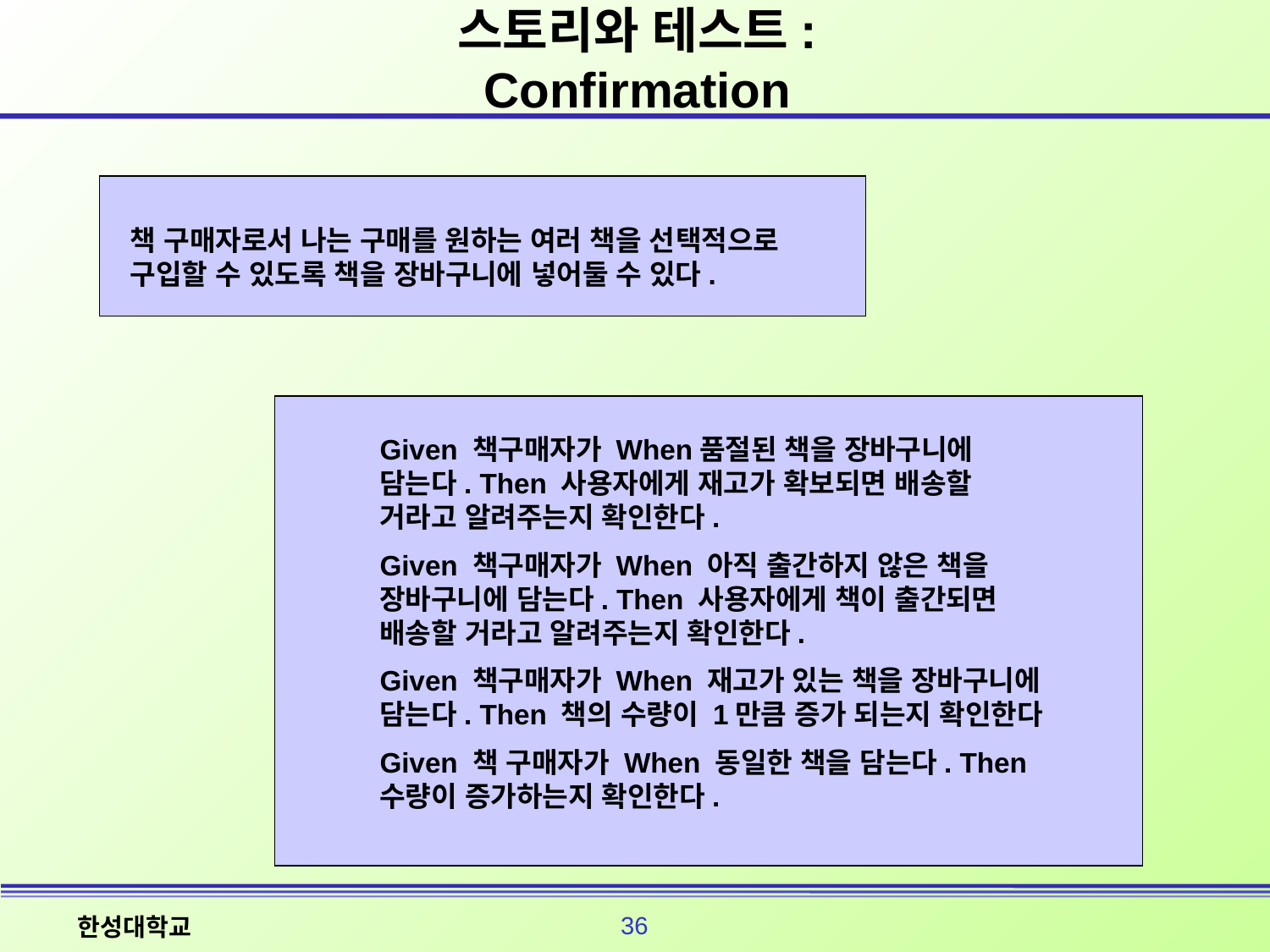

# 스토리와 테스트: Confirmation

책 구매자로서 나는 구매를 원하는 여러 책을 선택적으로 구입할 수 있도록 책을 장바구니에 넣어둘 수 있다.

Given 책구매자가 When품절된 책을 장바구니에 담는다. Then 사용자에게 재고가 확보되면 배송할 거라고 알려주는지 확인한다.
Given 책구매자가 When 아직 출간하지 않은 책을 장바구니에 담는다. Then 사용자에게 책이 출간되면 배송할 거라고 알려주는지 확인한다.
Given 책구매자가 When 재고가 있는 책을 장바구니에 담는다. Then 책의 수량이 1만큼 증가 되는지 확인한다
Given 책 구매자가 When 동일한 책을 담는다. Then수량이 증가하는지 확인한다.